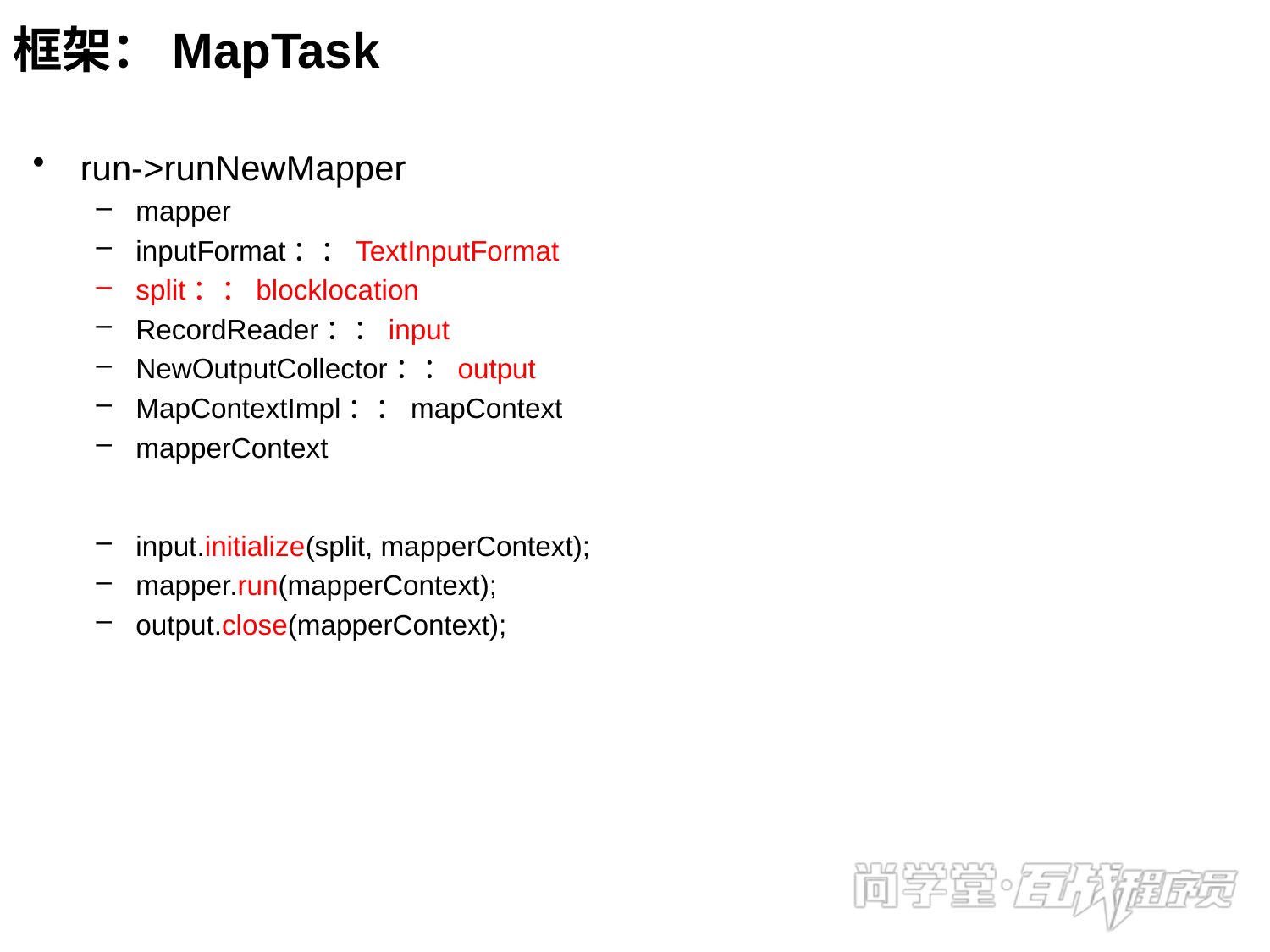

# 框架：MapTask
run->runNewMapper
mapper
inputFormat：：TextInputFormat
split：：blocklocation
RecordReader：：input
NewOutputCollector：：output
MapContextImpl：：mapContext
mapperContext

input.initialize(split, mapperContext);
mapper.run(mapperContext);
output.close(mapperContext);